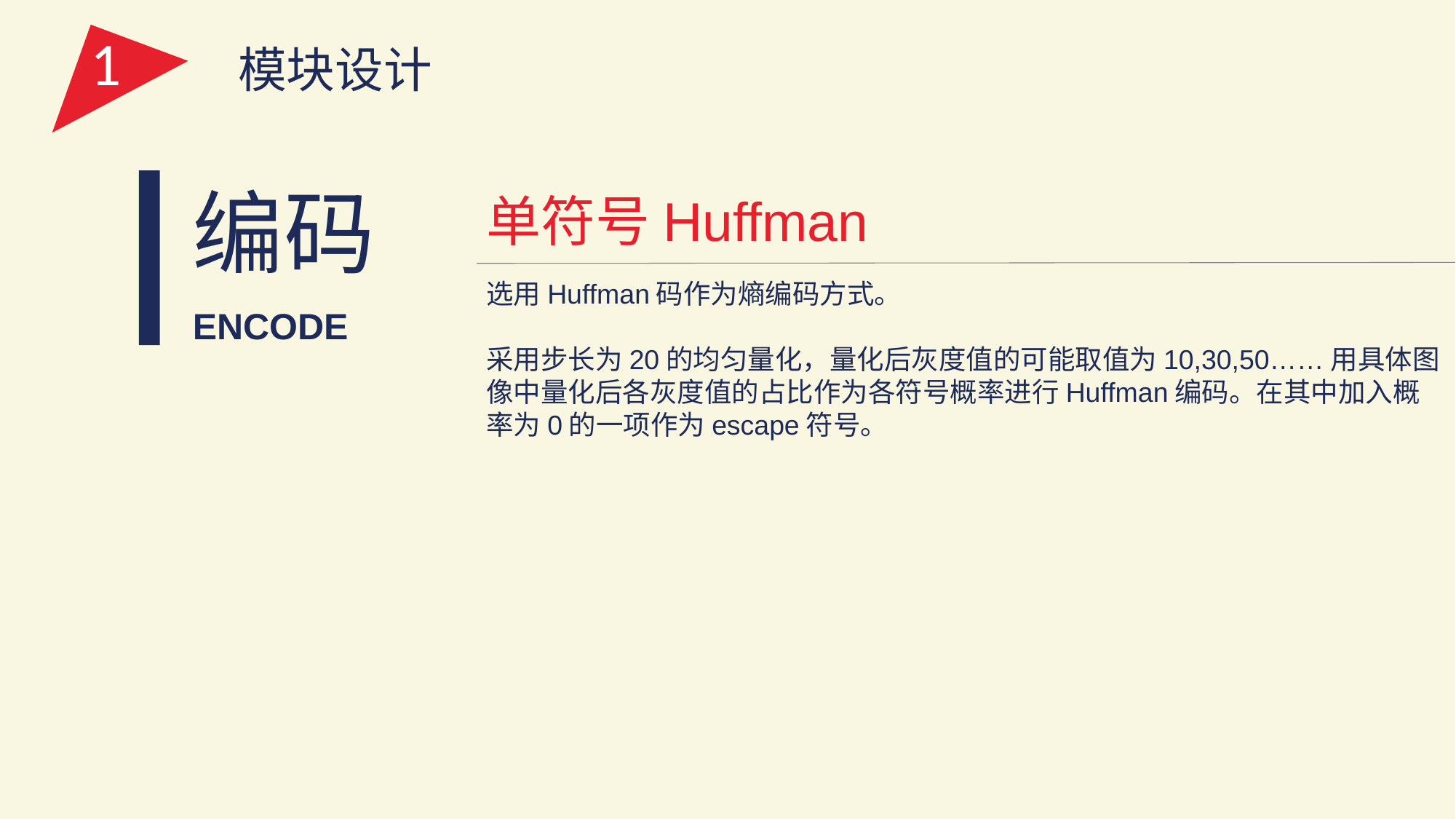

1

模块设计

编码

ENCODE
单符号Huffman
选用Huffman码作为熵编码方式。

采用步长为20的均匀量化，量化后灰度值的可能取值为10,30,50……用具体图像中量化后各灰度值的占比作为各符号概率进行Huffman编码。在其中加入概率为0的一项作为escape符号。